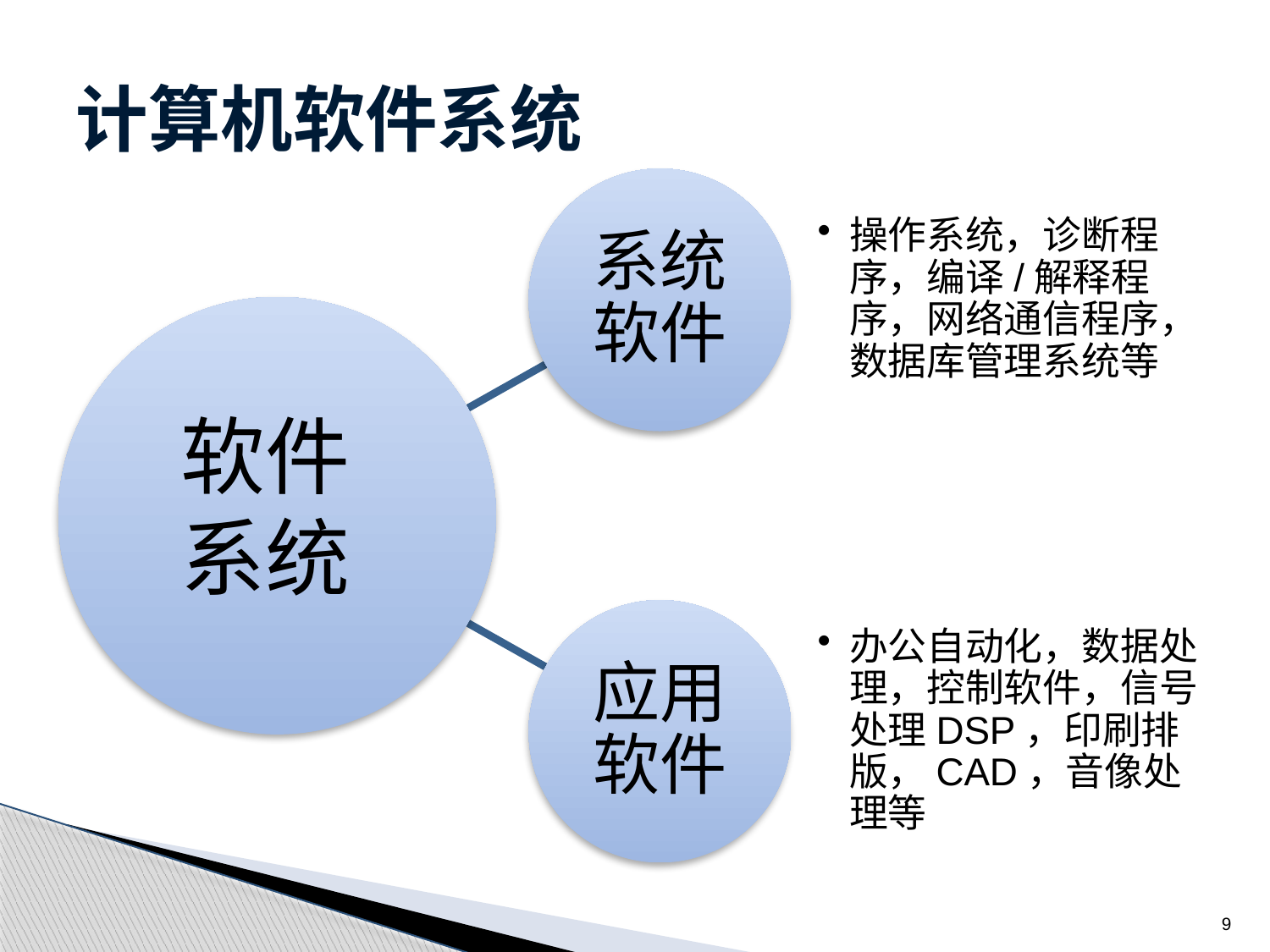

# 计算机软件系统
系统软件
操作系统，诊断程序，编译/解释程序，网络通信程序，数据库管理系统等
应用软件
办公自动化，数据处理，控制软件，信号处理DSP，印刷排版，CAD，音像处理等
软件系统
9